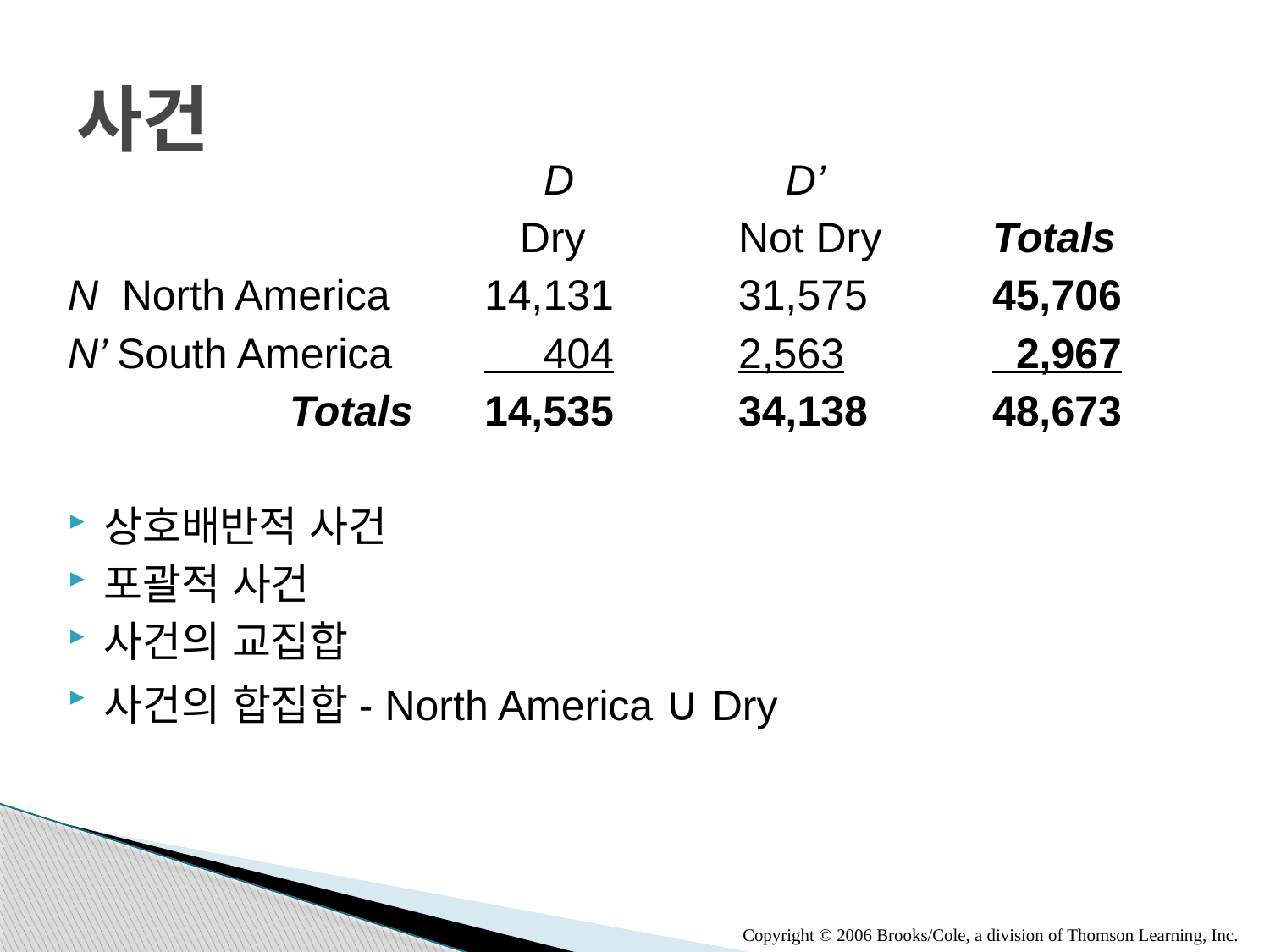

# 사건
				     D		    D’
				   Dry		Not Dry	Totals
N  North America	14,131	31,575	45,706
N’ South America	     404	2,563		  2,967
		     Totals	14,535	34,138	48,673

상호배반적 사건
포괄적 사건
사건의 교집합
사건의 합집합- North America ∪ Dry